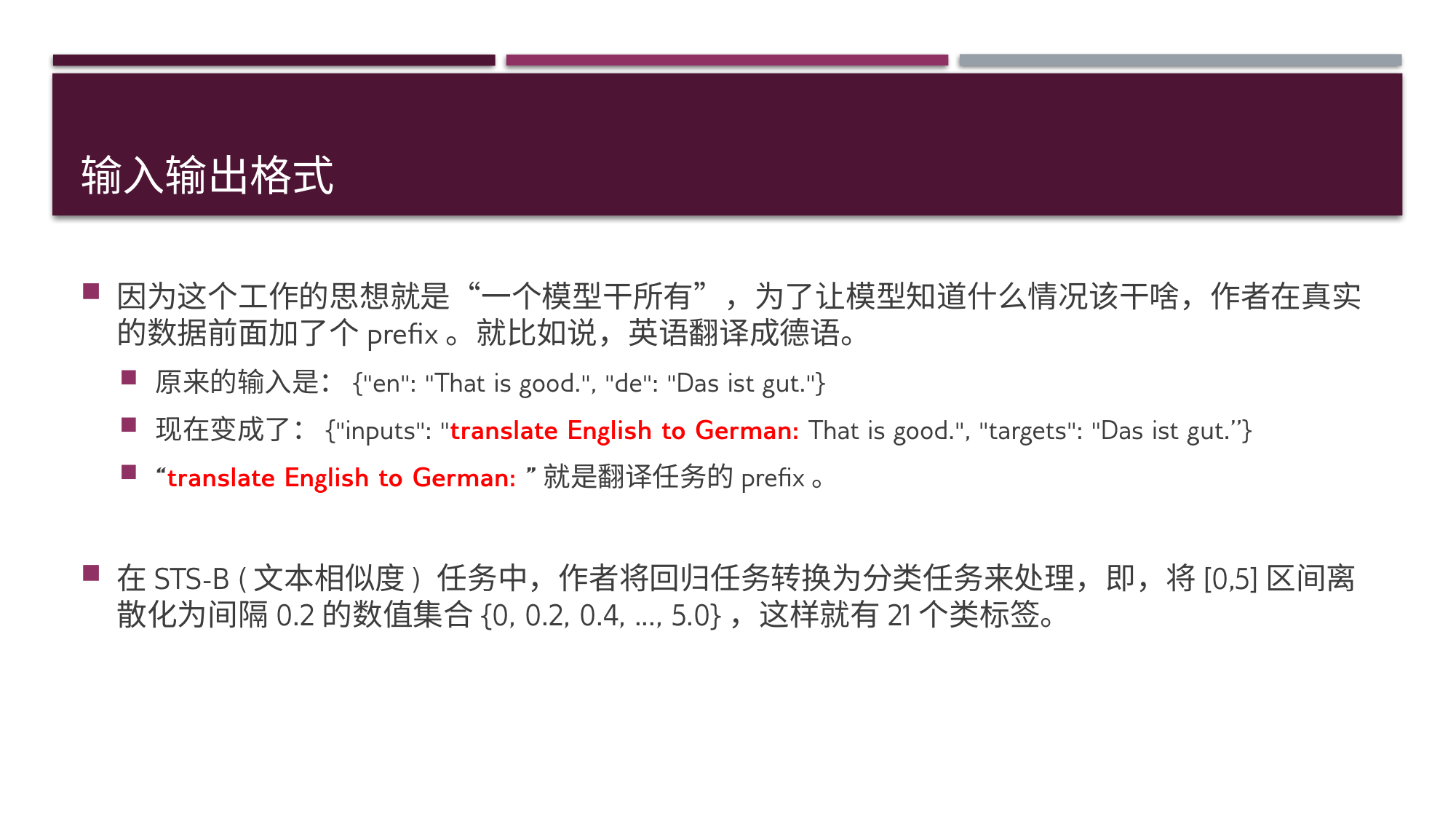

# 输入输出格式
因为这个工作的思想就是“一个模型干所有”，为了让模型知道什么情况该干啥，作者在真实的数据前面加了个prefix。就比如说，英语翻译成德语。
原来的输入是：{"en": "That is good.", "de": "Das ist gut."}
现在变成了：{"inputs": "translate English to German: That is good.", "targets": "Das ist gut.’’}
“translate English to German: ”就是翻译任务的prefix。

在STS-B (文本相似度) 任务中，作者将回归任务转换为分类任务来处理，即，将[0,5]区间离散化为间隔0.2的数值集合{0, 0.2, 0.4, ..., 5.0}，这样就有21个类标签。